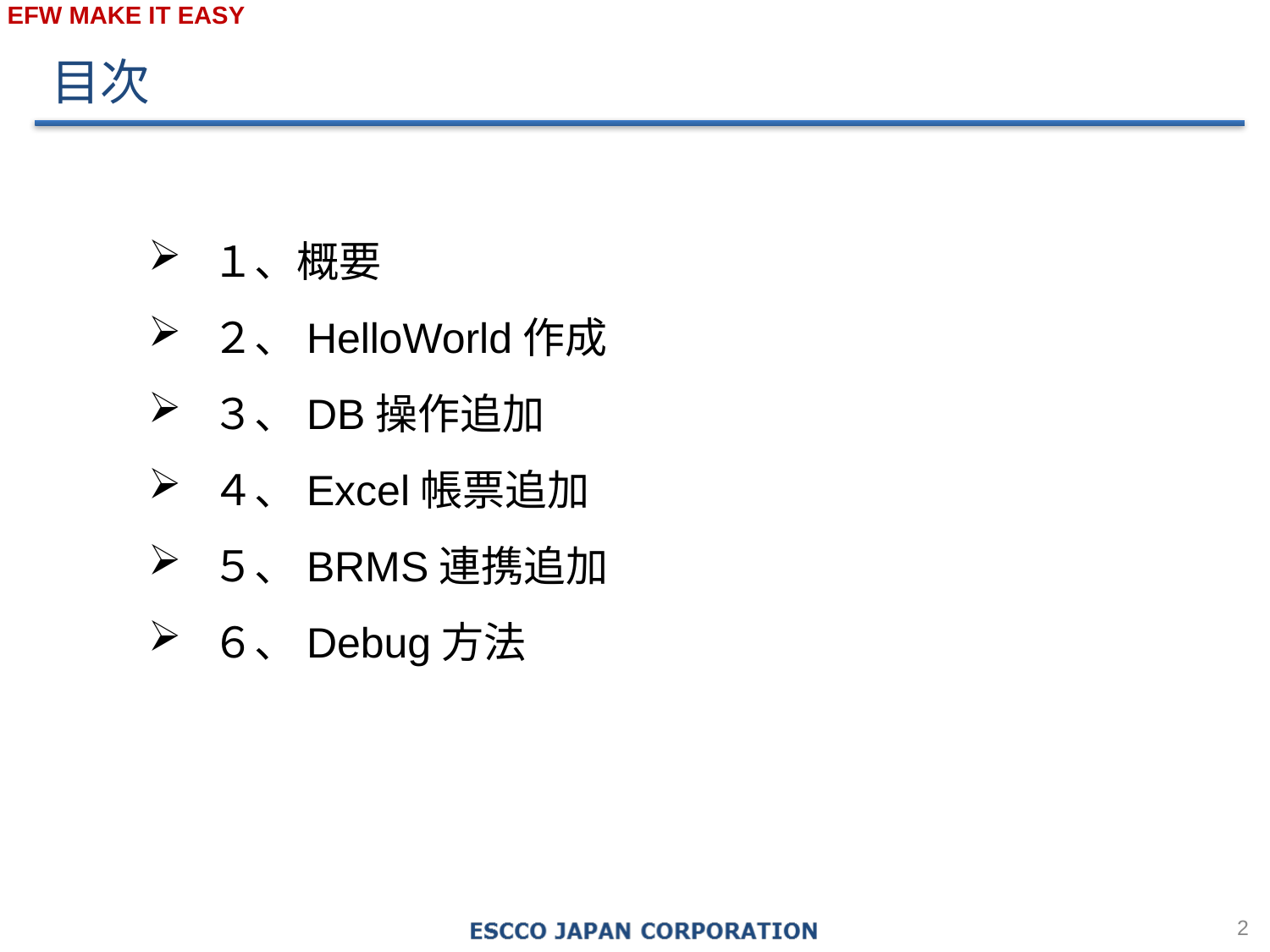

目次
１、概要
２、HelloWorld作成
３、DB操作追加
４、Excel帳票追加
５、BRMS連携追加
６、Debug方法

2